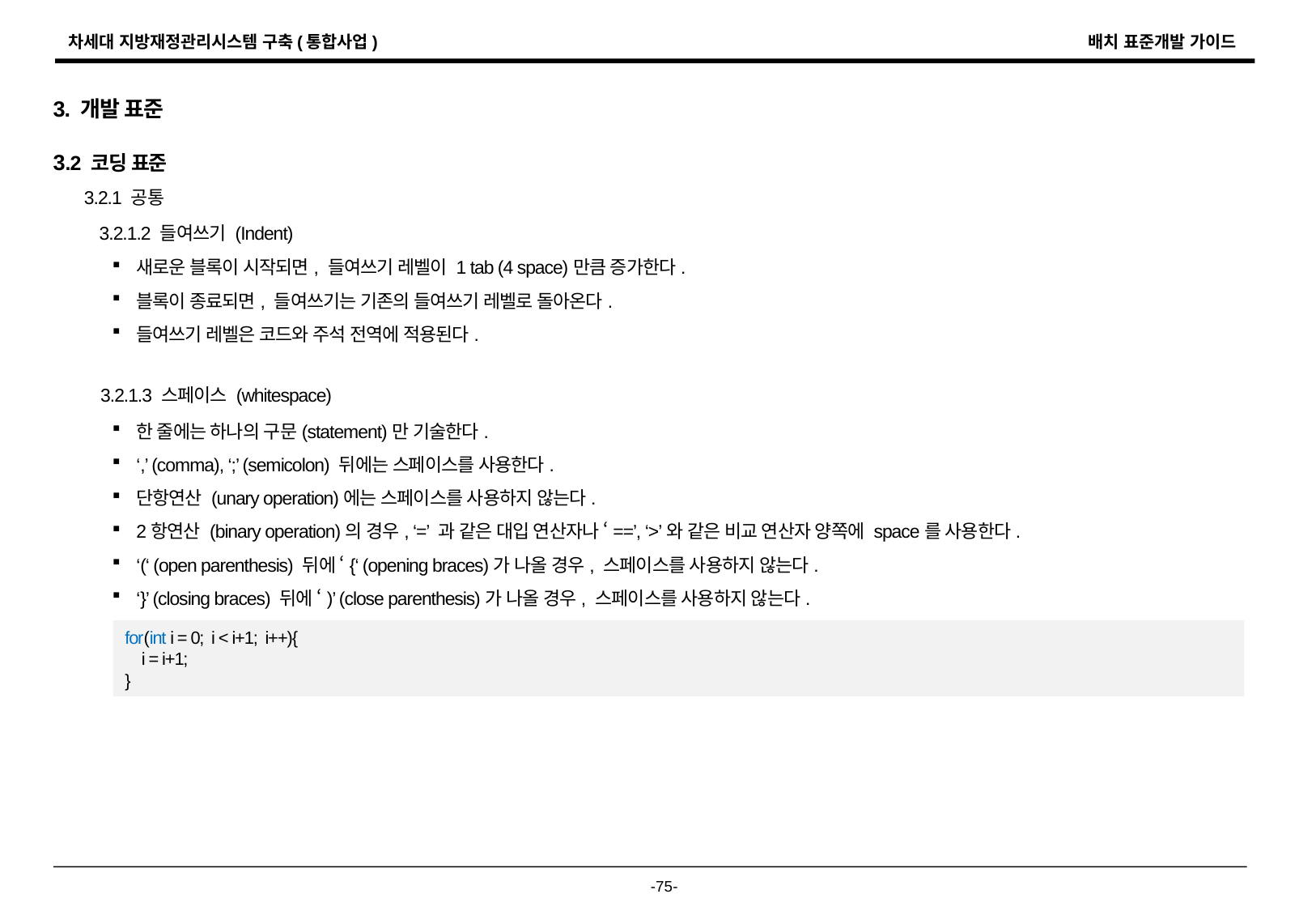

3. 개발 표준
3.2 코딩 표준
3.2.1 공통
3.2.1.2 들여쓰기 (Indent)
새로운 블록이 시작되면, 들여쓰기 레벨이 1 tab (4 space)만큼 증가한다.
블록이 종료되면, 들여쓰기는 기존의 들여쓰기 레벨로 돌아온다.
들여쓰기 레벨은 코드와 주석 전역에 적용된다.
3.2.1.3 스페이스 (whitespace)
한 줄에는 하나의 구문(statement)만 기술한다.
‘,’ (comma), ‘;’ (semicolon) 뒤에는 스페이스를 사용한다.
단항연산 (unary operation)에는 스페이스를 사용하지 않는다.
2항연산 (binary operation)의 경우, ‘=’ 과 같은 대입 연산자나 ‘==’, ‘>’와 같은 비교 연산자 양쪽에 space를 사용한다.
‘(‘ (open parenthesis) 뒤에 ‘{‘ (opening braces)가 나올 경우, 스페이스를 사용하지 않는다.
‘}’ (closing braces) 뒤에 ‘)’ (close parenthesis)가 나올 경우, 스페이스를 사용하지 않는다.
for(int i = 0;  i < i+1;  i++){
    i = i+1;
}